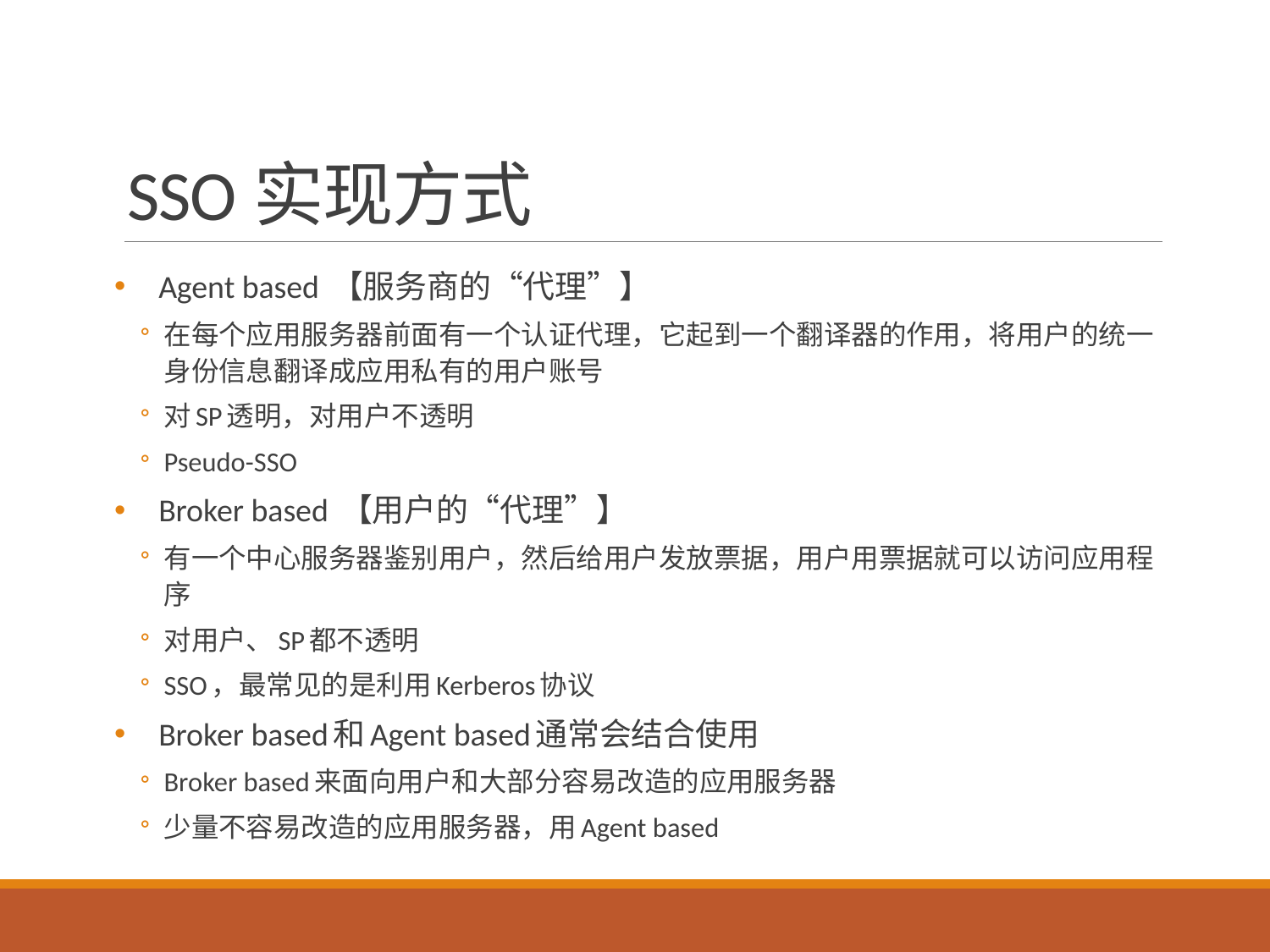

# SSO实现方式
Agent based 【服务商的“代理”】
在每个应用服务器前面有一个认证代理，它起到一个翻译器的作用，将用户的统一身份信息翻译成应用私有的用户账号
对SP透明，对用户不透明
Pseudo-SSO
Broker based 【用户的“代理”】
有一个中心服务器鉴别用户，然后给用户发放票据，用户用票据就可以访问应用程序
对用户、SP都不透明
SSO，最常见的是利用Kerberos协议
Broker based和Agent based通常会结合使用
Broker based来面向用户和大部分容易改造的应用服务器
少量不容易改造的应用服务器，用Agent based
8